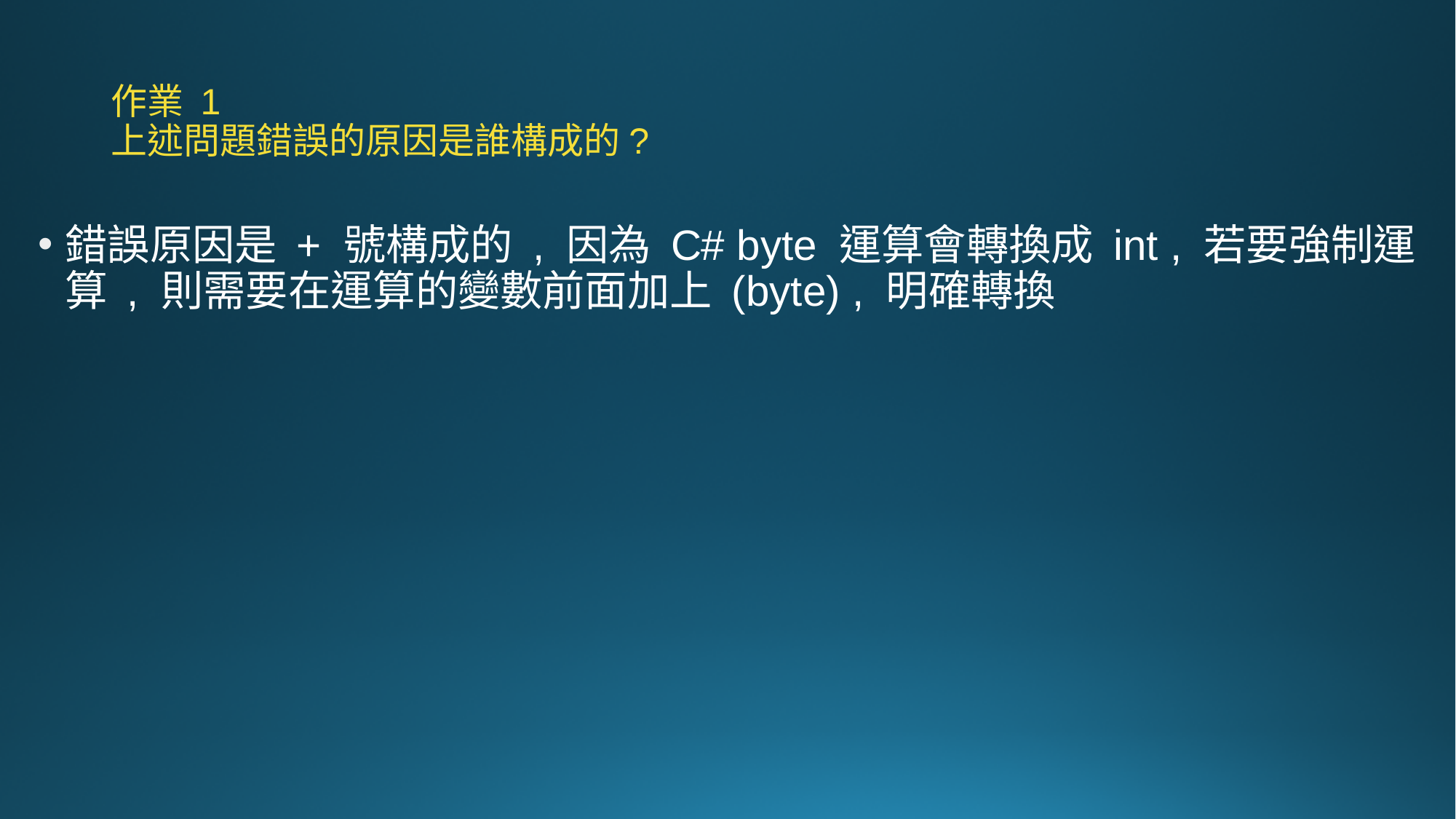

# 作業 1 上述問題錯誤的原因是誰構成的?
錯誤原因是 + 號構成的 , 因為 C# byte 運算會轉換成 int , 若要強制運算 , 則需要在運算的變數前面加上 (byte) , 明確轉換